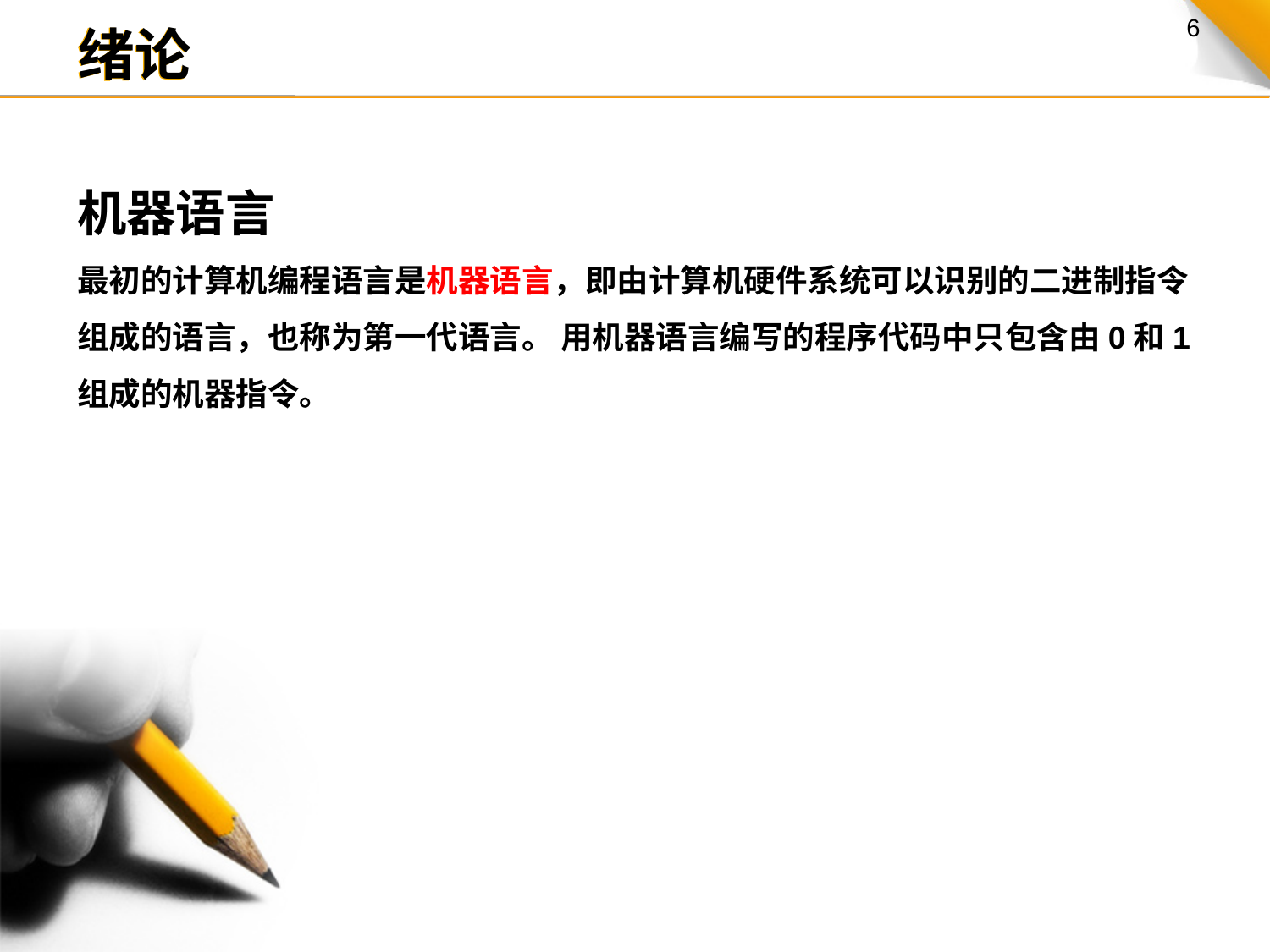

绪论
机器语言
最初的计算机编程语言是机器语言，即由计算机硬件系统可以识别的二进制指令组成的语言，也称为第一代语言。 用机器语言编写的程序代码中只包含由0和1组成的机器指令。